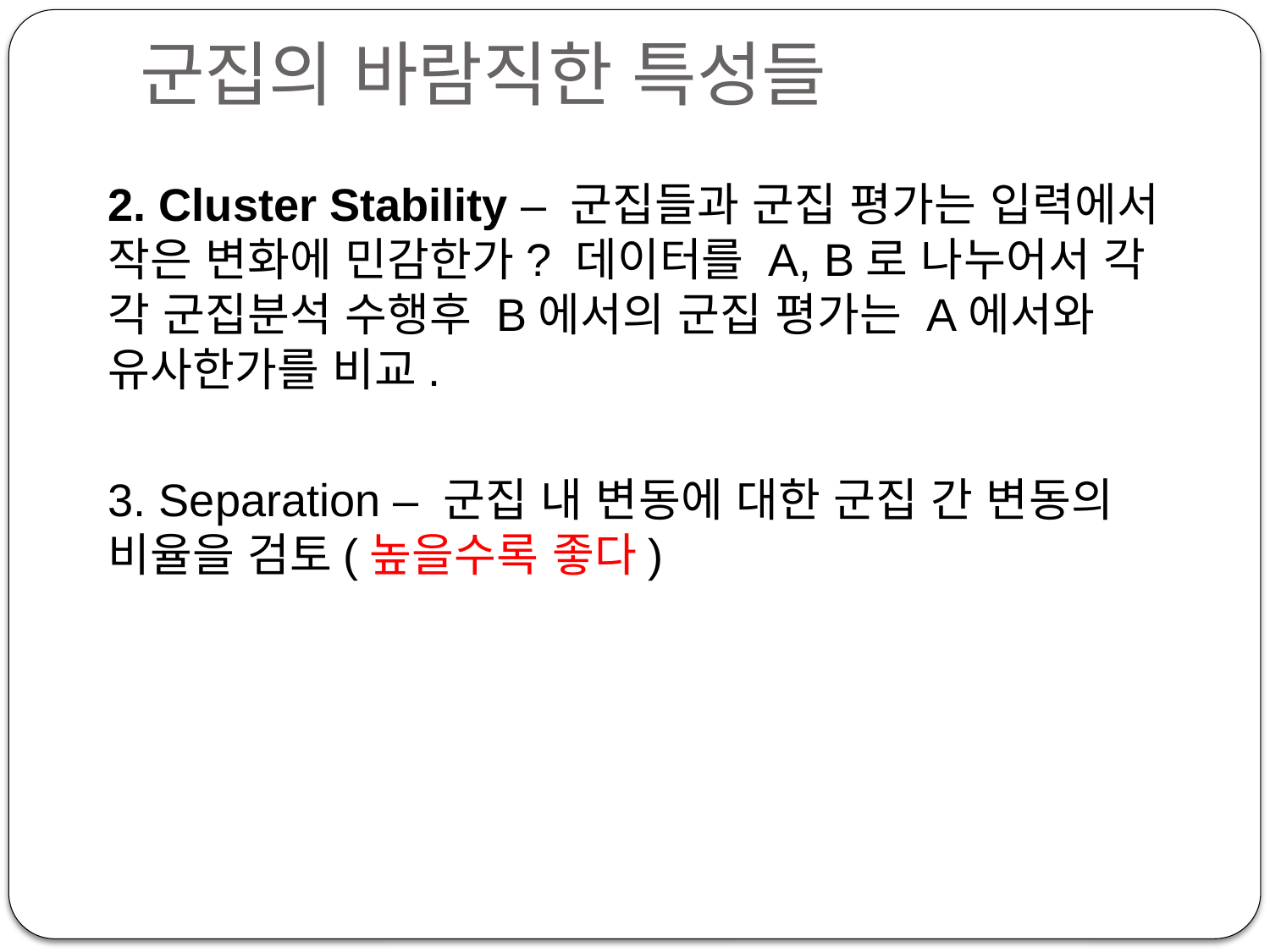

# 군집의 바람직한 특성들
2. Cluster Stability – 군집들과 군집 평가는 입력에서 작은 변화에 민감한가? 데이터를 A, B로 나누어서 각 각 군집분석 수행후 B에서의 군집 평가는 A에서와 유사한가를 비교.

3. Separation – 군집 내 변동에 대한 군집 간 변동의 비율을 검토(높을수록 좋다)